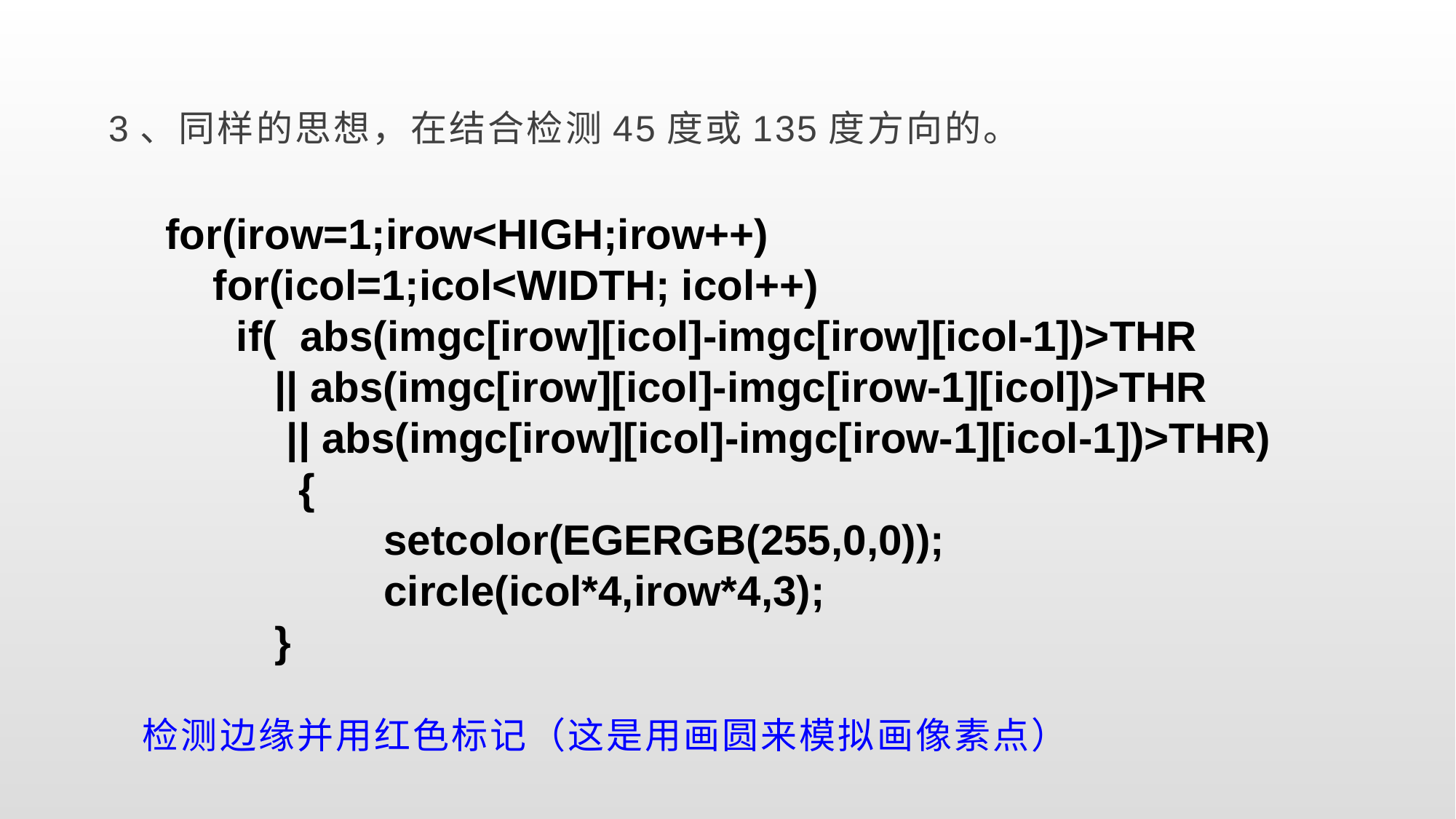

3、同样的思想，在结合检测45度或135度方向的。
for(irow=1;irow<HIGH;irow++)
    for(icol=1;icol<WIDTH; icol++)
      if(  abs(imgc[irow][icol]-imgc[irow][icol-1])>THR
	|| abs(imgc[irow][icol]-imgc[irow-1][icol])>THR
	 || abs(imgc[irow][icol]-imgc[irow-1][icol-1])>THR)
	  {
	      	setcolor(EGERGB(255,0,0));
		circle(icol*4,irow*4,3);
	}
检测边缘并用红色标记（这是用画圆来模拟画像素点）